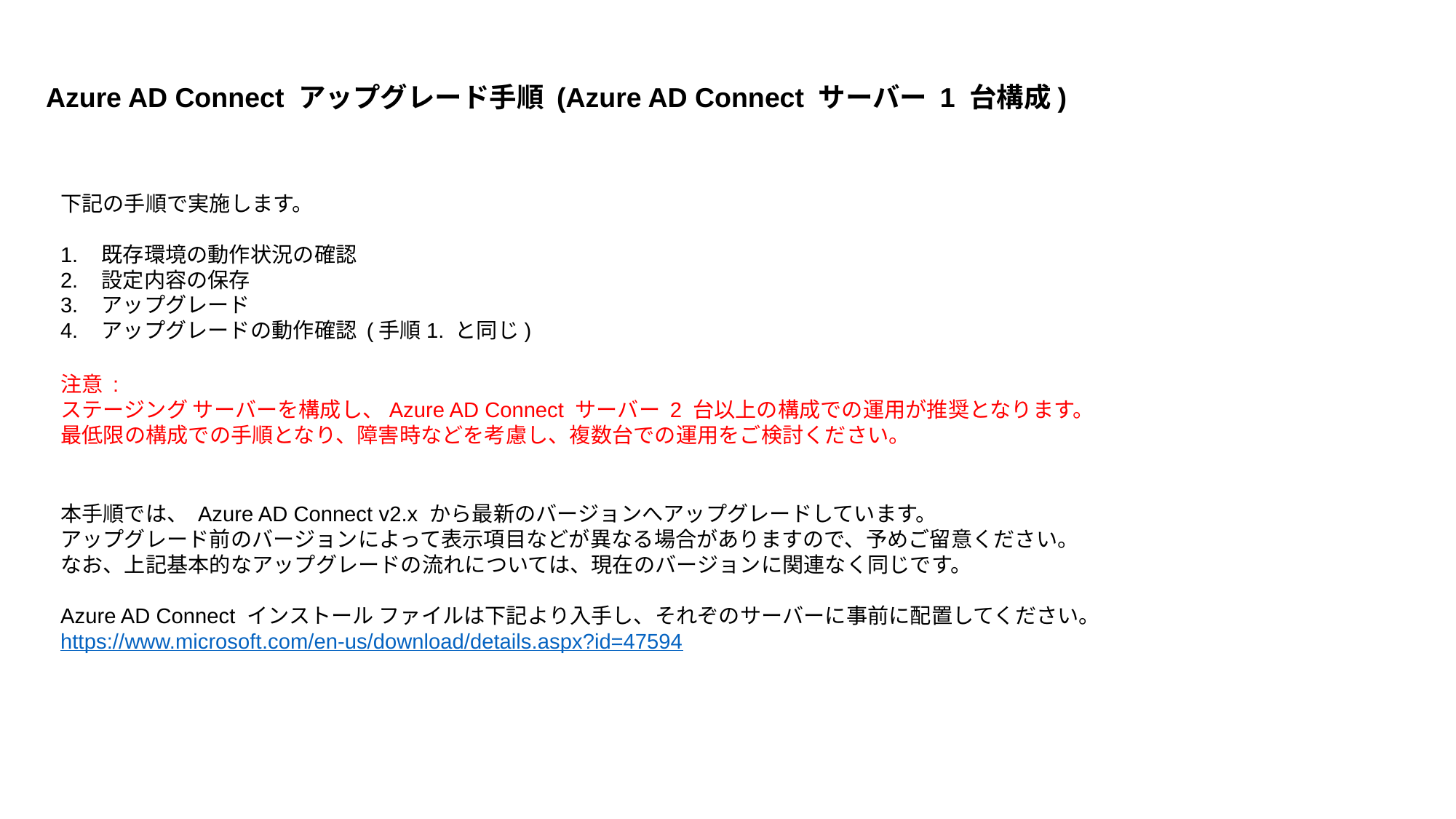

Azure AD Connect アップグレード手順 (Azure AD Connect サーバー 1 台構成)
下記の手順で実施します。
既存環境の動作状況の確認
設定内容の保存
アップグレード
アップグレードの動作確認 (手順1. と同じ)
注意 :
ステージング サーバーを構成し、Azure AD Connect サーバー 2 台以上の構成での運用が推奨となります。
最低限の構成での手順となり、障害時などを考慮し、複数台での運用をご検討ください。
本手順では、 Azure AD Connect v2.x から最新のバージョンへアップグレードしています。
アップグレード前のバージョンによって表示項目などが異なる場合がありますので、予めご留意ください。
なお、上記基本的なアップグレードの流れについては、現在のバージョンに関連なく同じです。

Azure AD Connect インストール ファイルは下記より入手し、それぞのサーバーに事前に配置してください。
https://www.microsoft.com/en-us/download/details.aspx?id=47594